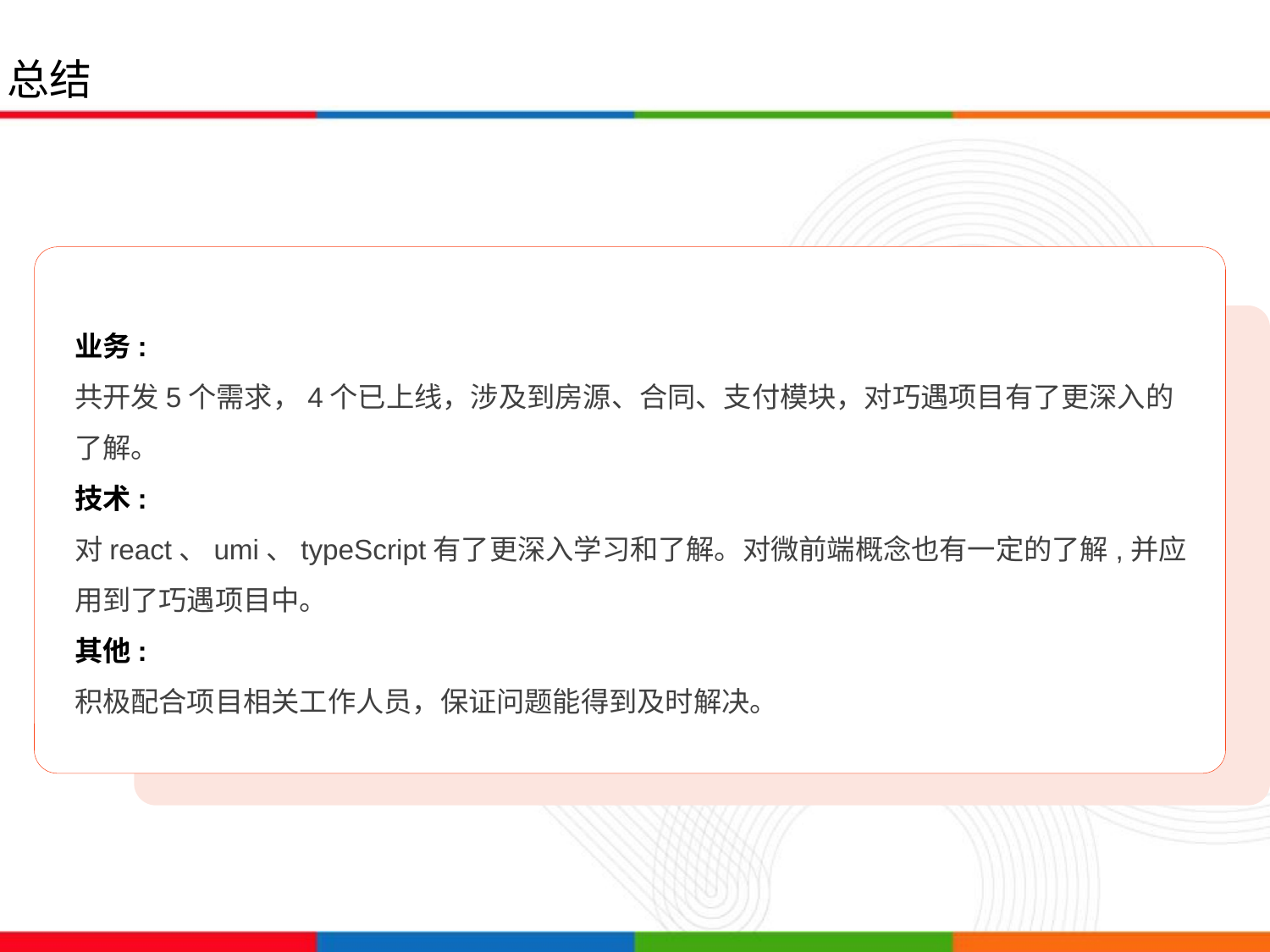

总结

业务:
共开发5个需求，4个已上线，涉及到房源、合同、支付模块，对巧遇项目有了更深入的了解。
技术:
对react、umi、typeScript有了更深入学习和了解。对微前端概念也有一定的了解,并应用到了巧遇项目中。
其他:
积极配合项目相关工作人员，保证问题能得到及时解决。